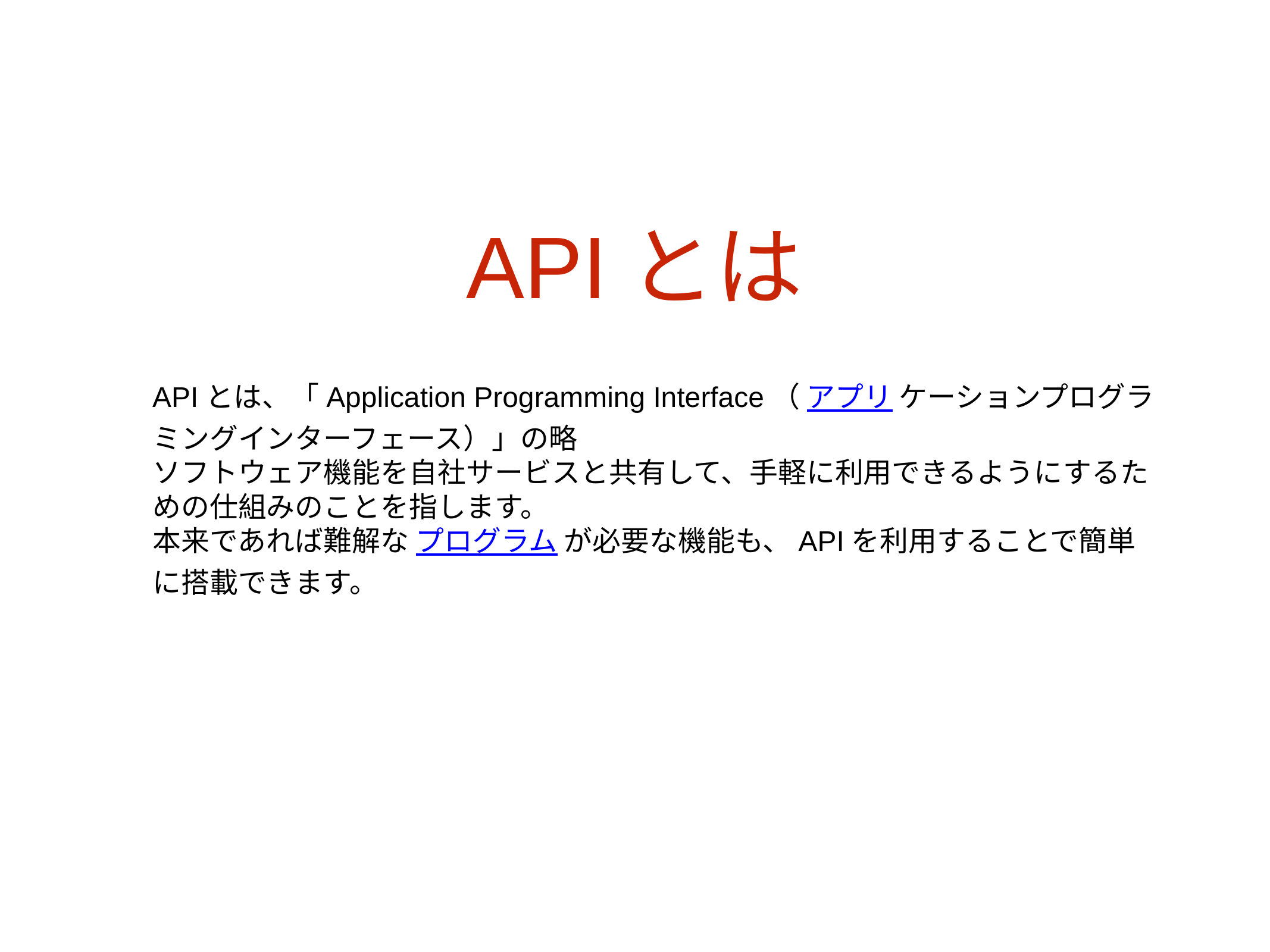

# APIとは
APIとは、「Application Programming Interface（ アプリ ケーションプログラミングインターフェース）」の略
ソフトウェア機能を自社サービスと共有して、手軽に利用できるようにするための仕組みのことを指します。
本来であれば難解な プログラム が必要な機能も、APIを利用することで簡単に搭載できます。